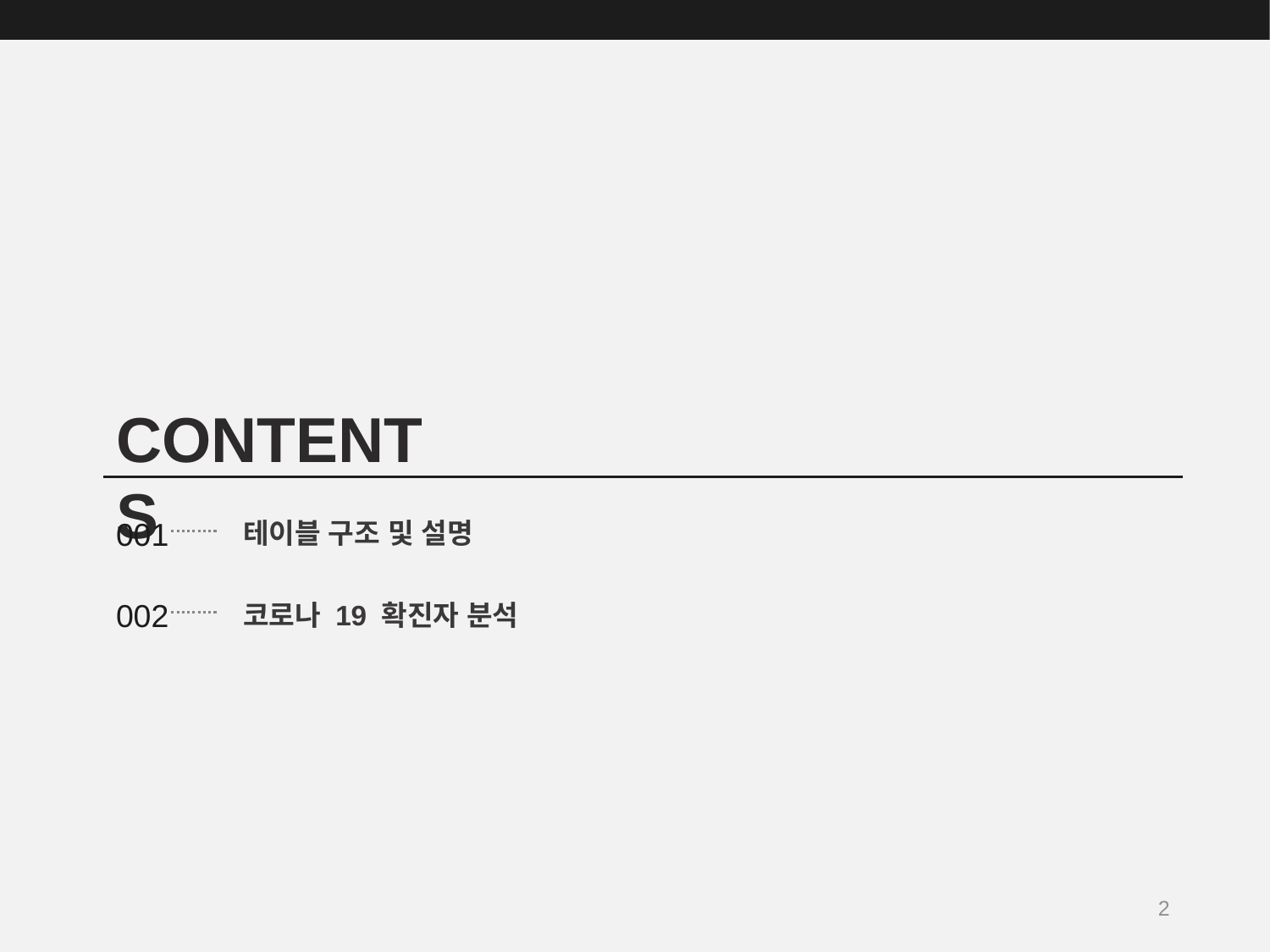

CONTENTS
001
테이블 구조 및 설명
002
코로나 19 확진자 분석
2